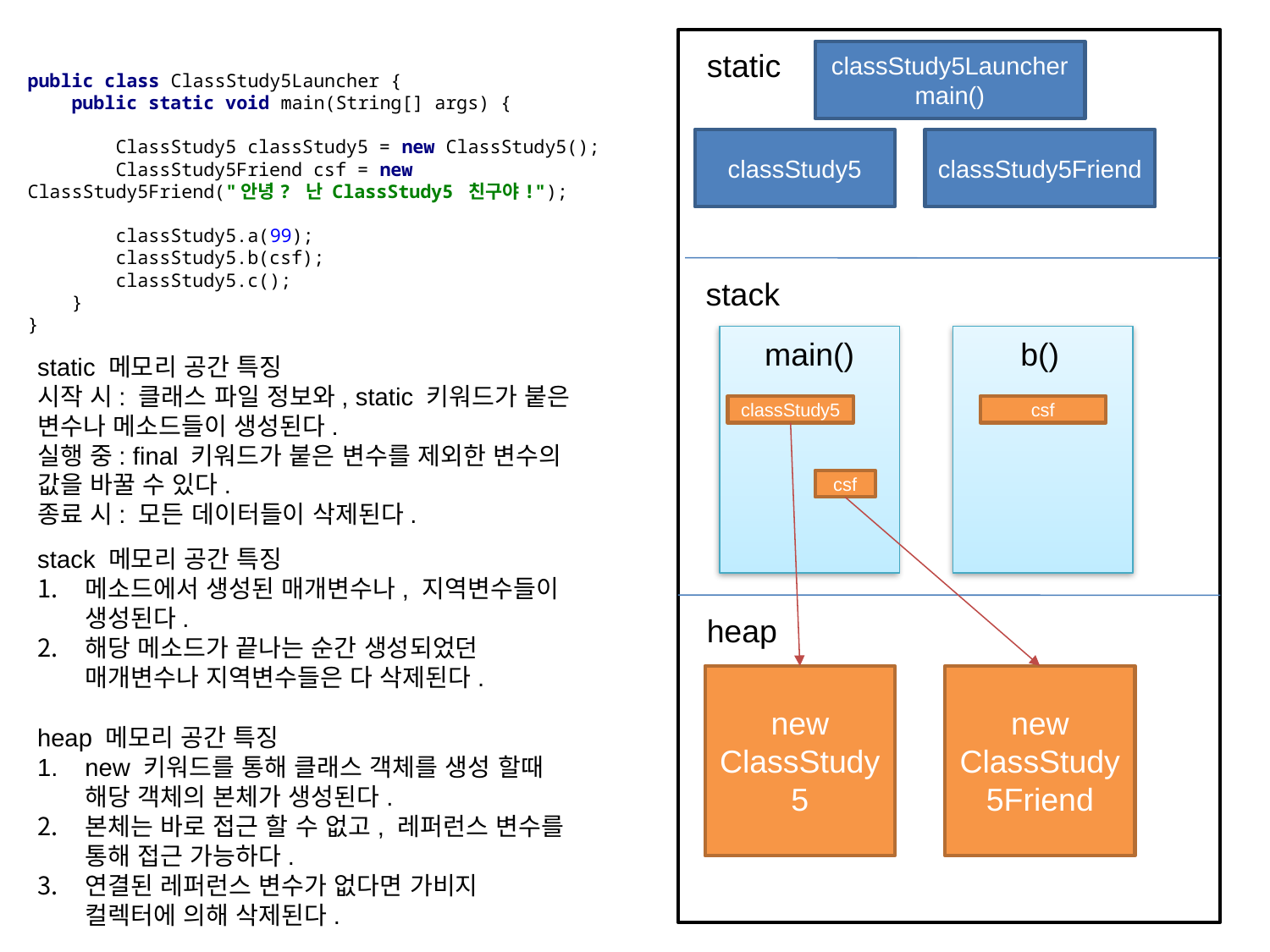

static
classStudy5Launcher
main()
public class ClassStudy5Launcher {
    public static void main(String[] args) {
        ClassStudy5 classStudy5 = new ClassStudy5();
        ClassStudy5Friend csf = new ClassStudy5Friend("안녕? 난 ClassStudy5 친구야!");
        classStudy5.a(99);
        classStudy5.b(csf);
        classStudy5.c();
    }
}
classStudy5
classStudy5Friend
stack

main()
b()
static 메모리 공간 특징
시작 시: 클래스 파일 정보와, static 키워드가 붙은 변수나 메소드들이 생성된다.
실행 중: final 키워드가 붙은 변수를 제외한 변수의 값을 바꿀 수 있다.
종료 시: 모든 데이터들이 삭제된다.
classStudy5
csf
csf
stack 메모리 공간 특징
메소드에서 생성된 매개변수나, 지역변수들이 생성된다.
해당 메소드가 끝나는 순간 생성되었던 매개변수나 지역변수들은 다 삭제된다.
heap
new ClassStudy5
new ClassStudy5Friend
heap 메모리 공간 특징
new 키워드를 통해 클래스 객체를 생성 할때 해당 객체의 본체가 생성된다.
본체는 바로 접근 할 수 없고, 레퍼런스 변수를 통해 접근 가능하다.
연결된 레퍼런스 변수가 없다면 가비지 컬렉터에 의해 삭제된다.